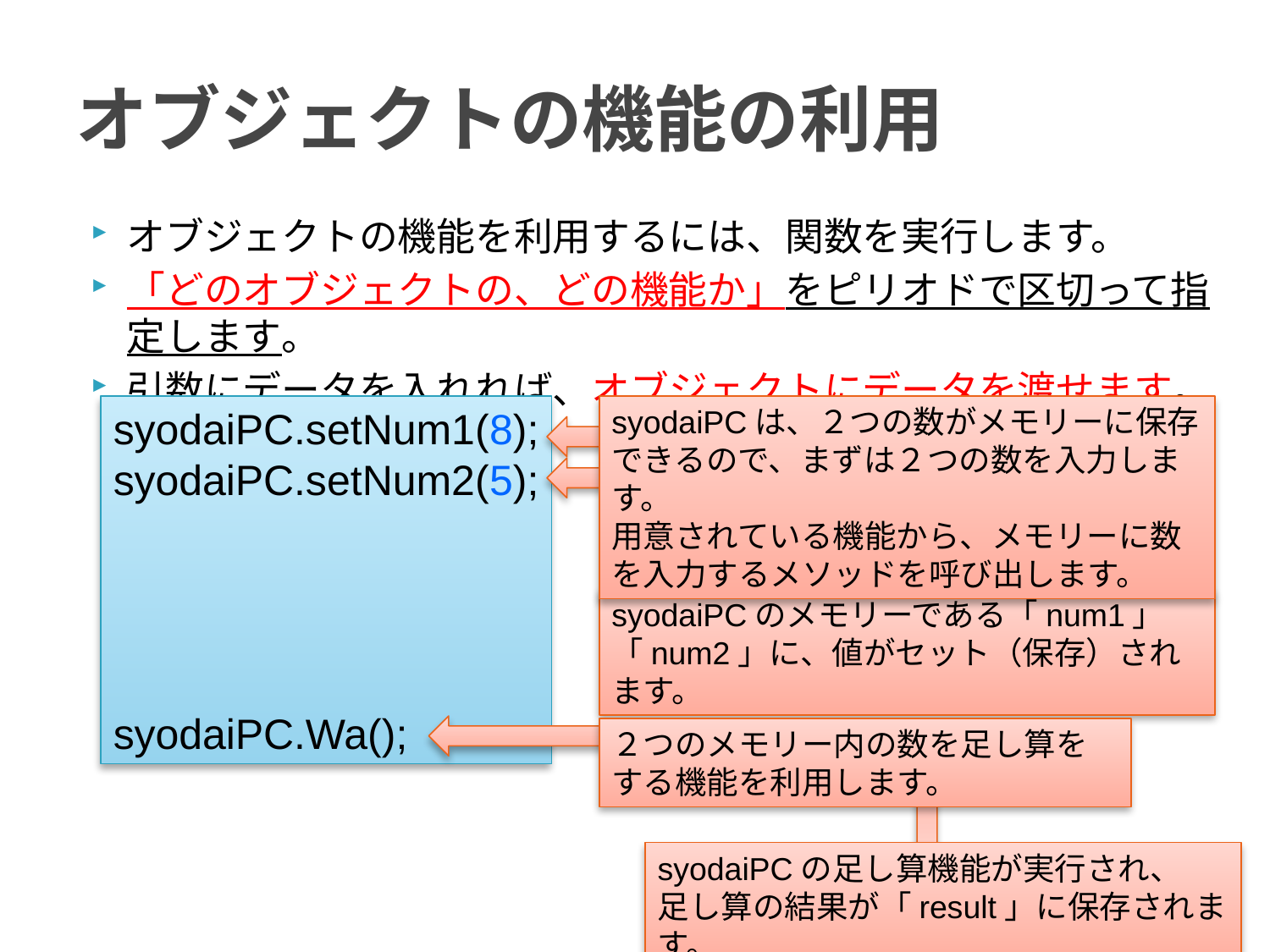

# オブジェクトの機能の利用
オブジェクトの機能を利用するには、関数を実行します。
「どのオブジェクトの、どの機能か」をピリオドで区切って指定します。
引数にデータを入れれば、オブジェクトにデータを渡せます。
syodaiPC.setNum1(8);
syodaiPC.setNum2(5);

syodaiPC.Wa();
syodaiPCは、２つの数がメモリーに保存できるので、まずは２つの数を入力します。
用意されている機能から、メモリーに数を入力するメソッドを呼び出します。

syodaiPCのメモリーである「num1」「num2」に、値がセット（保存）されます。

２つのメモリー内の数を足し算をする機能を利用します。

syodaiPCの足し算機能が実行され、
足し算の結果が「result」に保存されます。